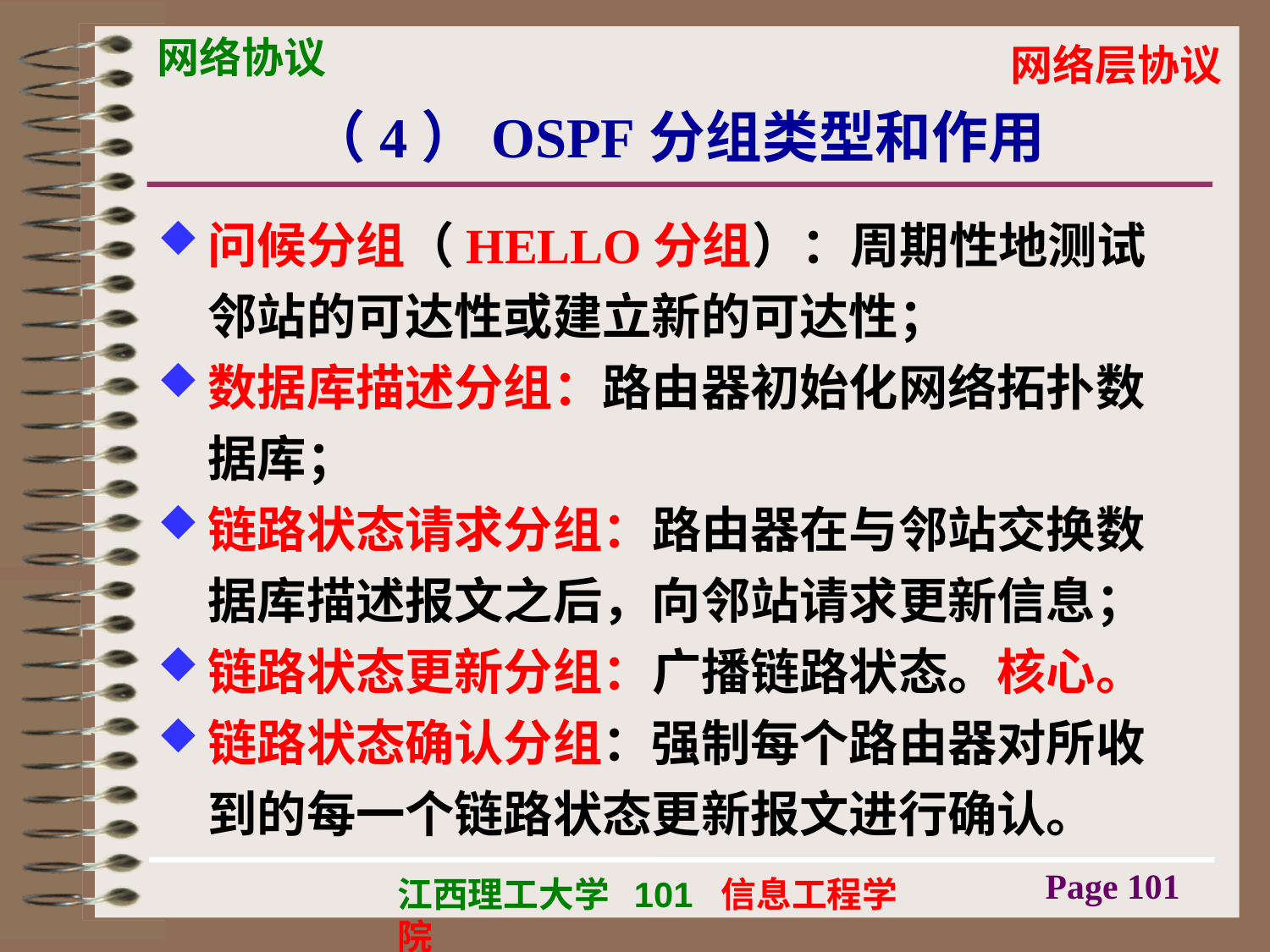

# （4）OSPF分组类型和作用
问候分组（HELLO分组）：周期性地测试邻站的可达性或建立新的可达性；
数据库描述分组：路由器初始化网络拓扑数据库；
链路状态请求分组：路由器在与邻站交换数据库描述报文之后，向邻站请求更新信息；
链路状态更新分组：广播链路状态。核心。
链路状态确认分组：强制每个路由器对所收到的每一个链路状态更新报文进行确认。
Page 101